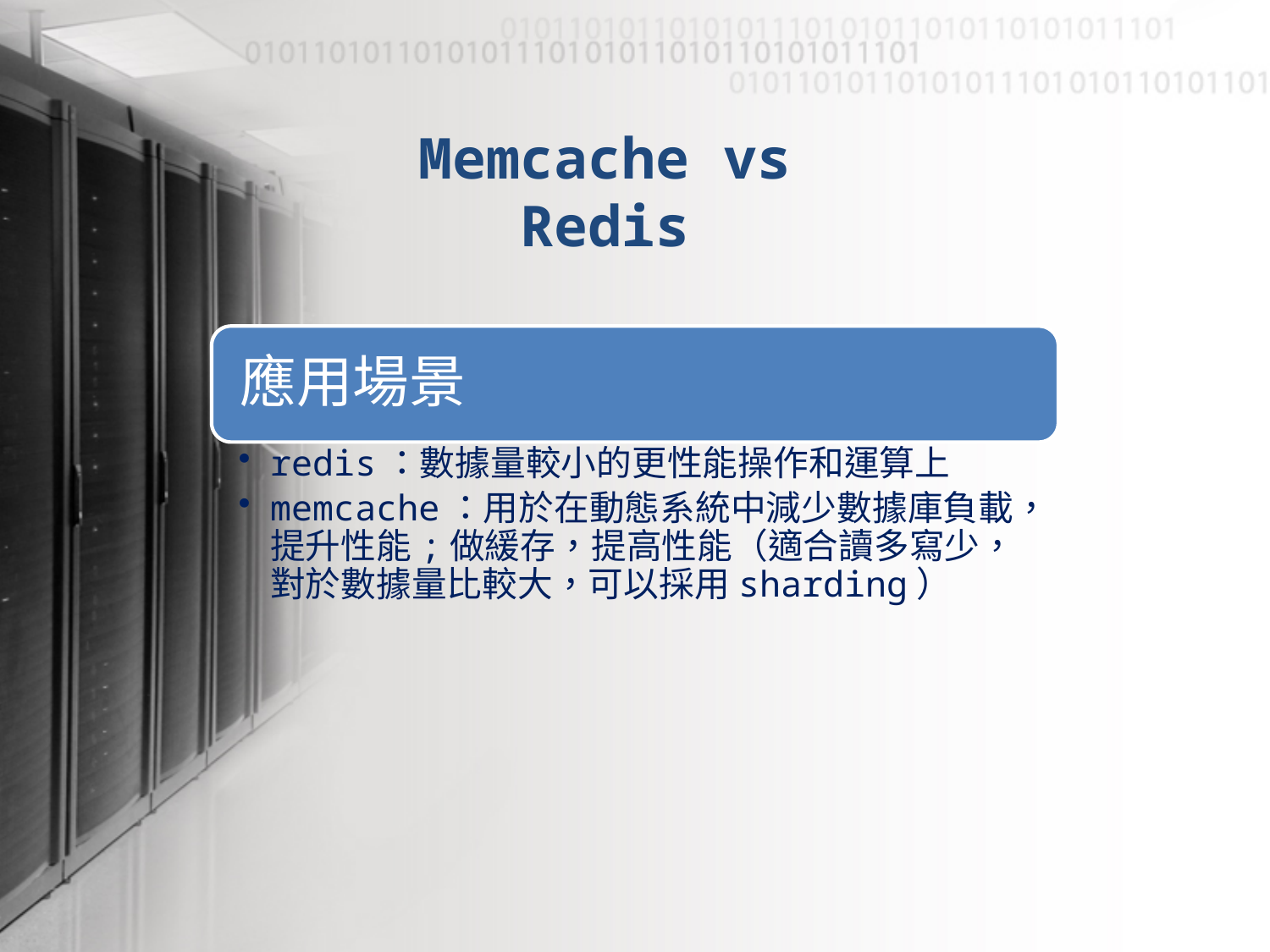

Memcache vs Redis
應用場景
redis：數據量較小的更性能操作和運算上
memcache：用於在動態系統中減少數據庫負載，提升性能;做緩存，提高性能（適合讀多寫少，對於數據量比較大，可以採用sharding）